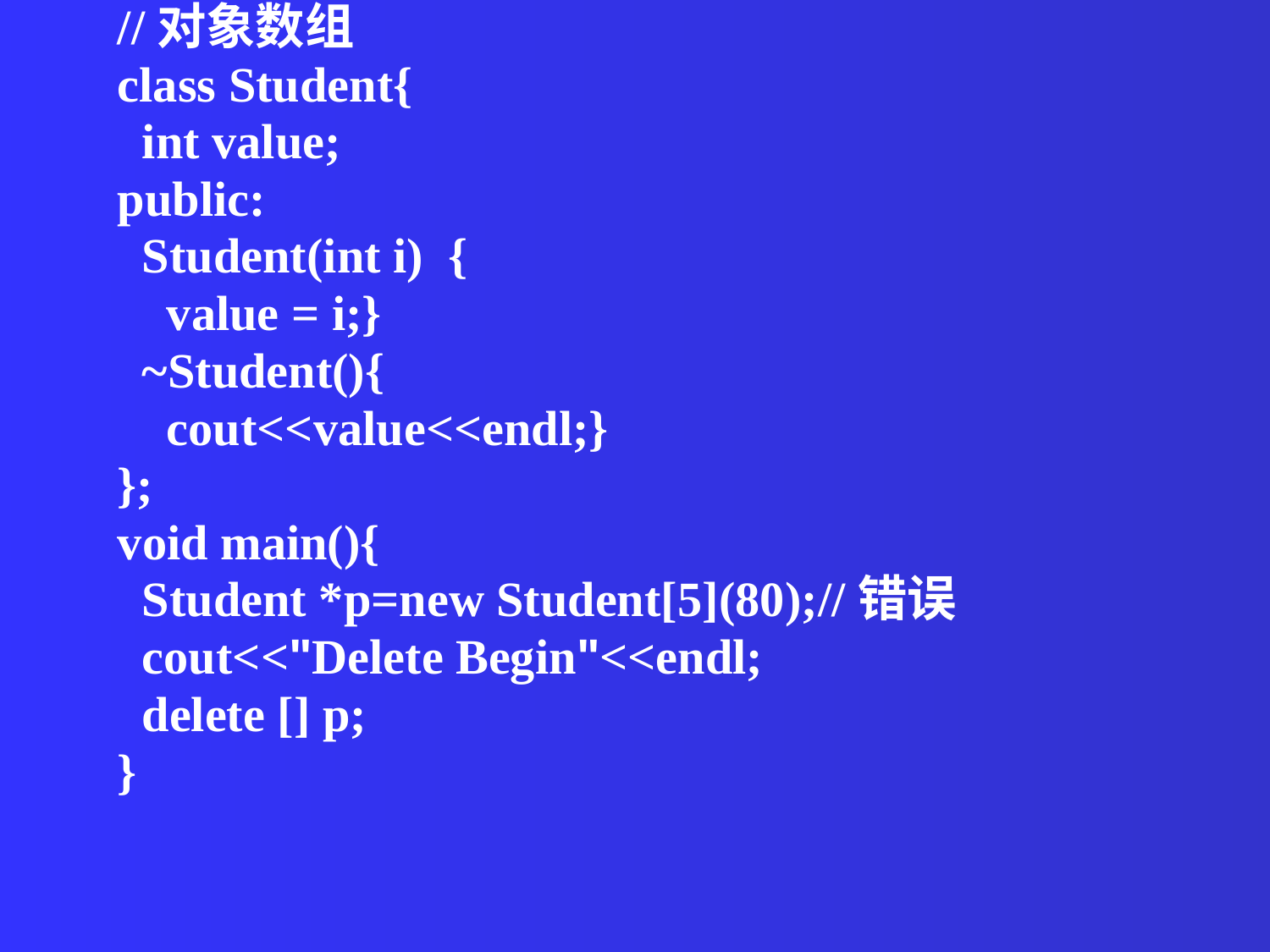

//对象数组
class Student{
  int value;
public:
  Student(int i)  {
    value = i;}
  ~Student(){
    cout<<value<<endl;}
};
void main(){
  Student *p=new Student[5](80);//错误
  cout<<"Delete Begin"<<endl;
  delete [] p;
}